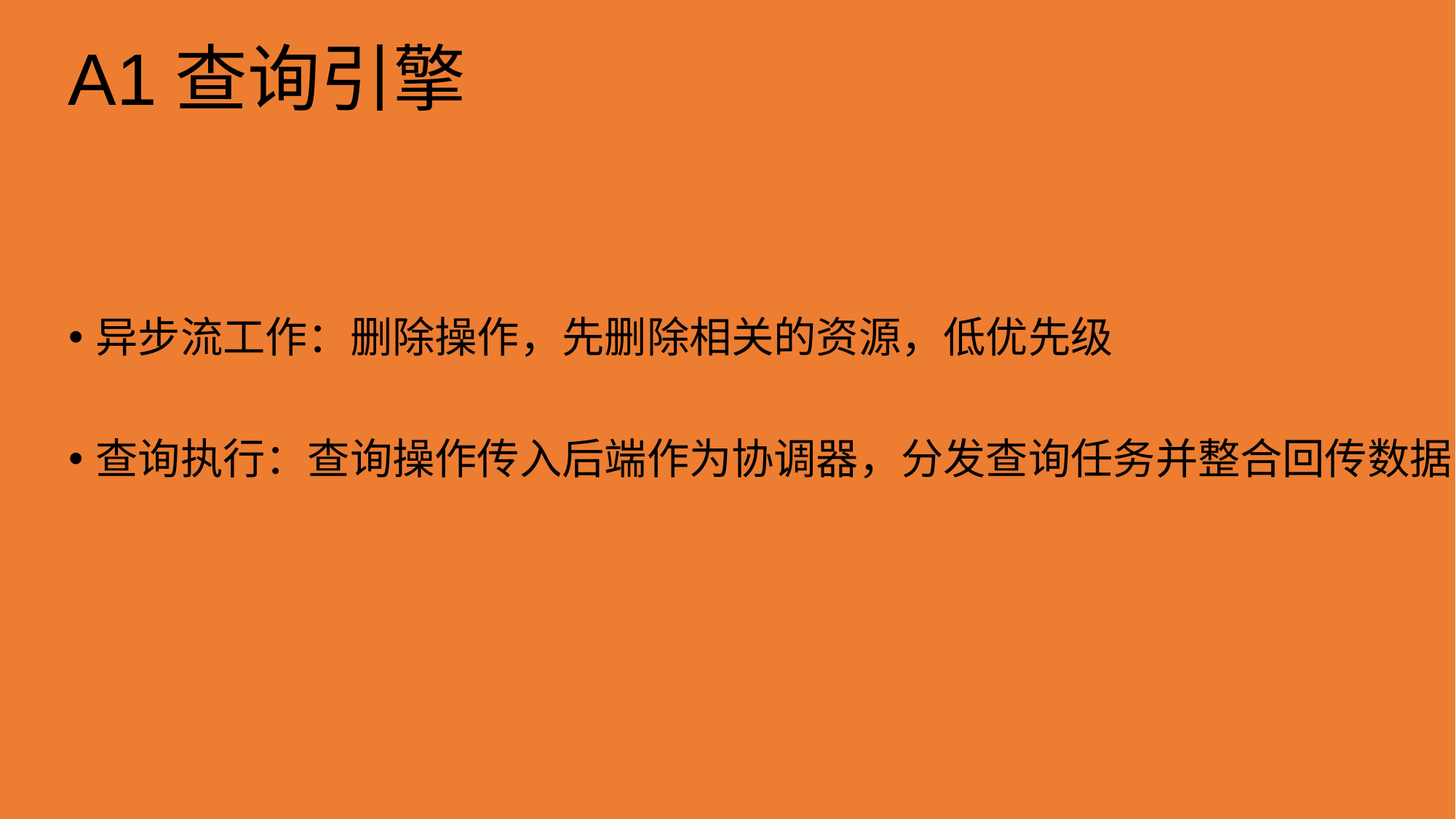

A1查询引擎
异步流工作：删除操作，先删除相关的资源，低优先级

查询执行：查询操作传入后端作为协调器，分发查询任务并整合回传数据